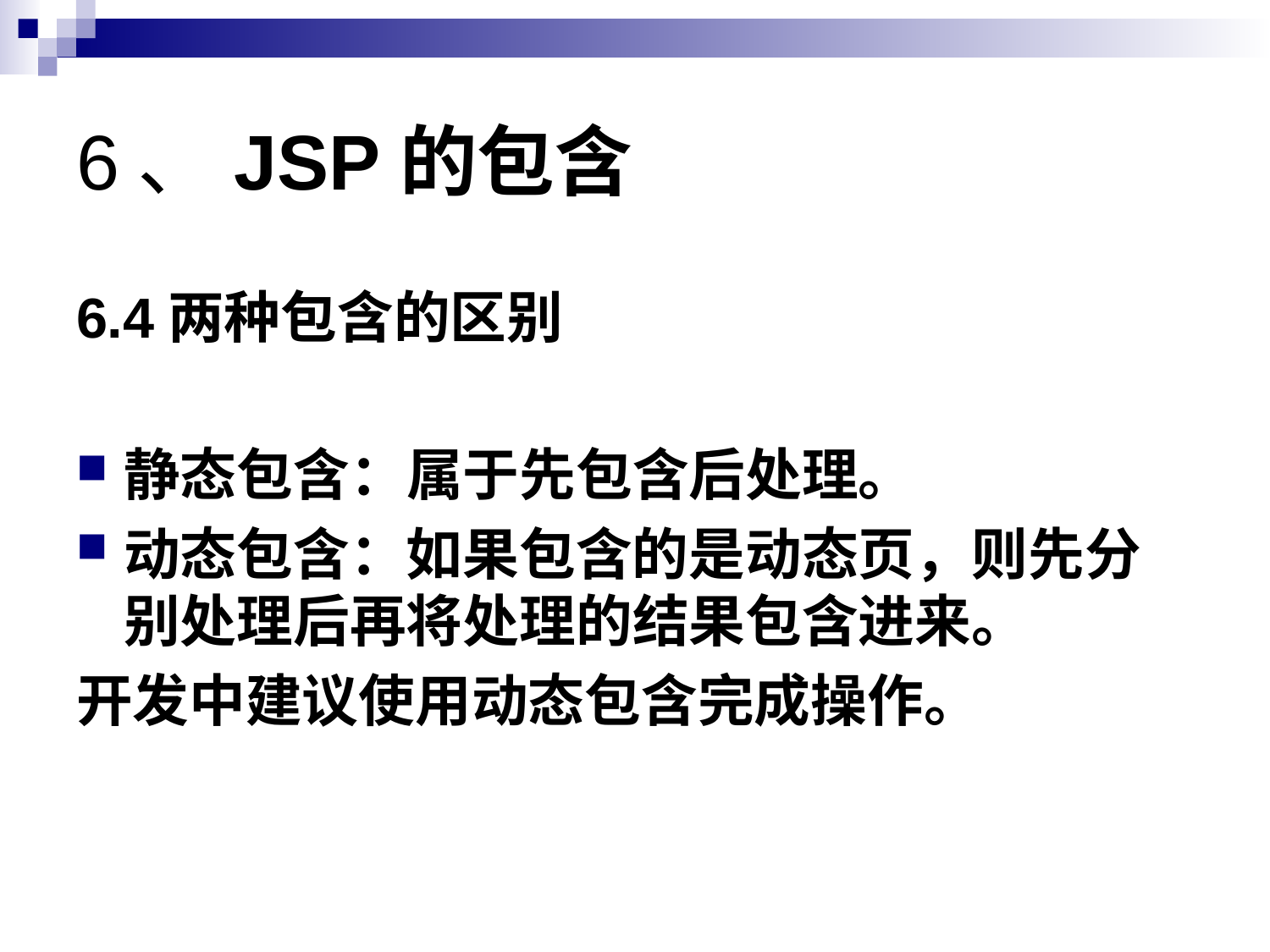

# 6、JSP的包含
6.4两种包含的区别

静态包含：属于先包含后处理。
动态包含：如果包含的是动态页，则先分别处理后再将处理的结果包含进来。
开发中建议使用动态包含完成操作。
37